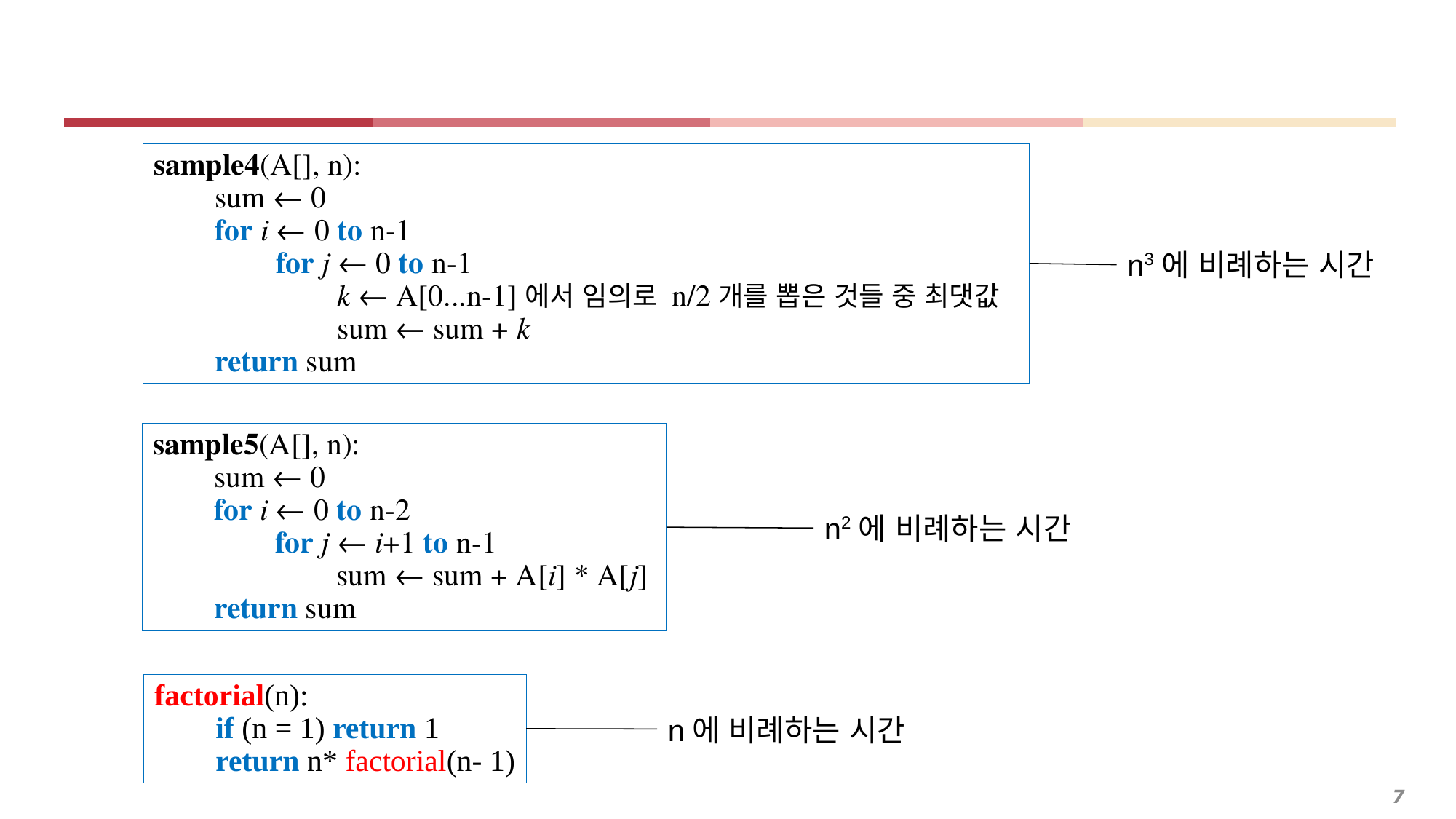

sample4(A[], n):
        sum ← 0
        for i ← 0 to n-1
                for j ← 0 to n-1
                        k ← A[0...n-1]에서 임의로 n/2개를 뽑은 것들 중 최댓값
                        sum ← sum + k
        return sum
n3에 비례하는 시간
sample5(A[], n):
        sum ← 0
        for i ← 0 to n-2
                for j ← i+1 to n-1
                        sum ← sum + A[i] * A[j]
        return sum
n2에 비례하는 시간
factorial(n):
        if (n = 1) return 1
        return n* factorial(n- 1)
n에 비례하는 시간